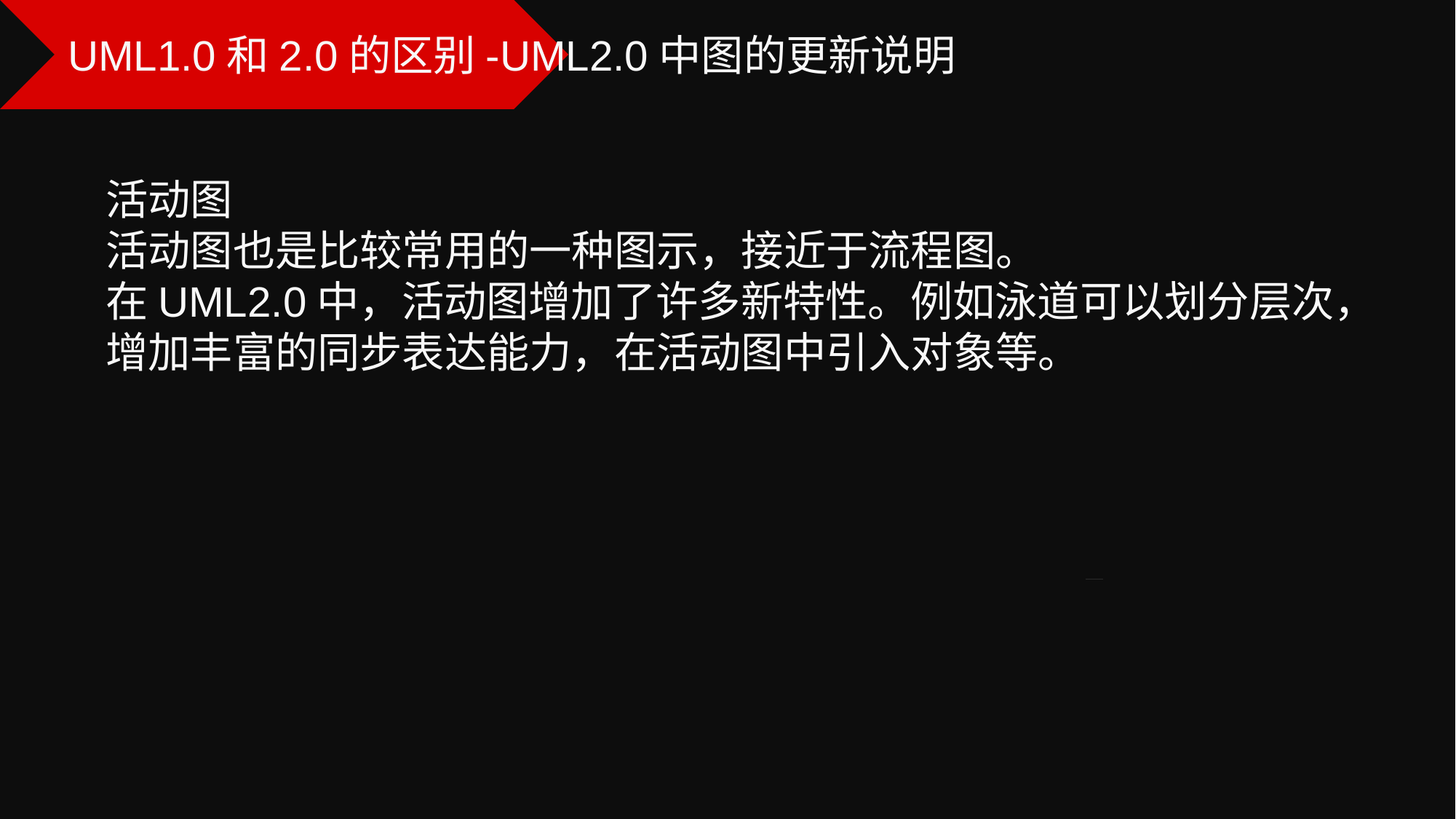

UML1.0和2.0的区别-UML2.0中图的更新说明
活动图
活动图也是比较常用的一种图示，接近于流程图。
在UML2.0中，活动图增加了许多新特性。例如泳道可以划分层次，增加丰富的同步表达能力，在活动图中引入对象等。